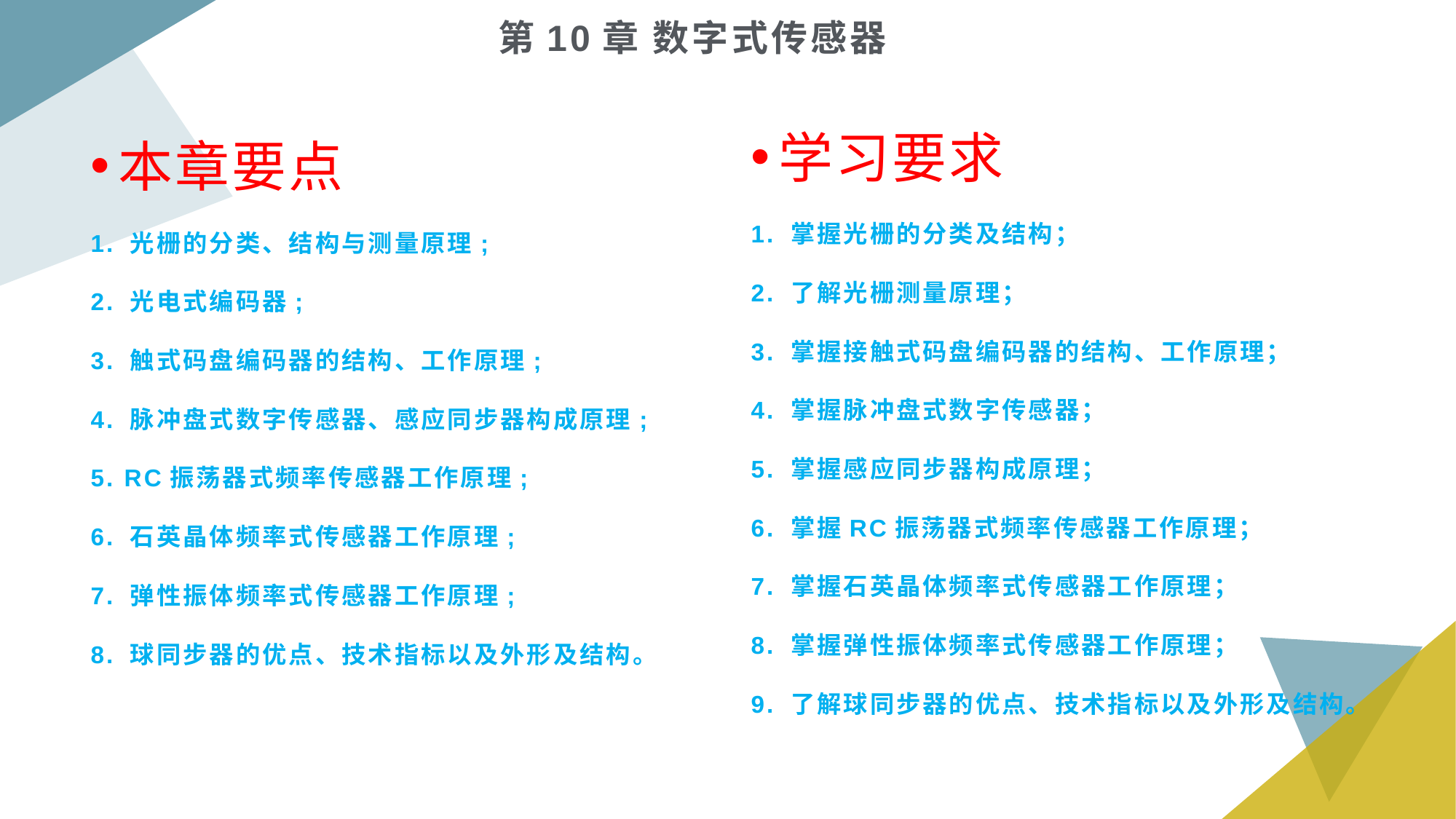

# 第10章 数字式传感器
学习要求
1. 掌握光栅的分类及结构；
2. 了解光栅测量原理；
3. 掌握接触式码盘编码器的结构、工作原理；
4. 掌握脉冲盘式数字传感器；
5. 掌握感应同步器构成原理；
6. 掌握RC振荡器式频率传感器工作原理；
7. 掌握石英晶体频率式传感器工作原理；
8. 掌握弹性振体频率式传感器工作原理；
9. 了解球同步器的优点、技术指标以及外形及结构。
本章要点
1. 光栅的分类、结构与测量原理;
2. 光电式编码器;
3. 触式码盘编码器的结构、工作原理;
4. 脉冲盘式数字传感器、感应同步器构成原理;
5. RC振荡器式频率传感器工作原理;
6. 石英晶体频率式传感器工作原理;
7. 弹性振体频率式传感器工作原理;
8. 球同步器的优点、技术指标以及外形及结构。